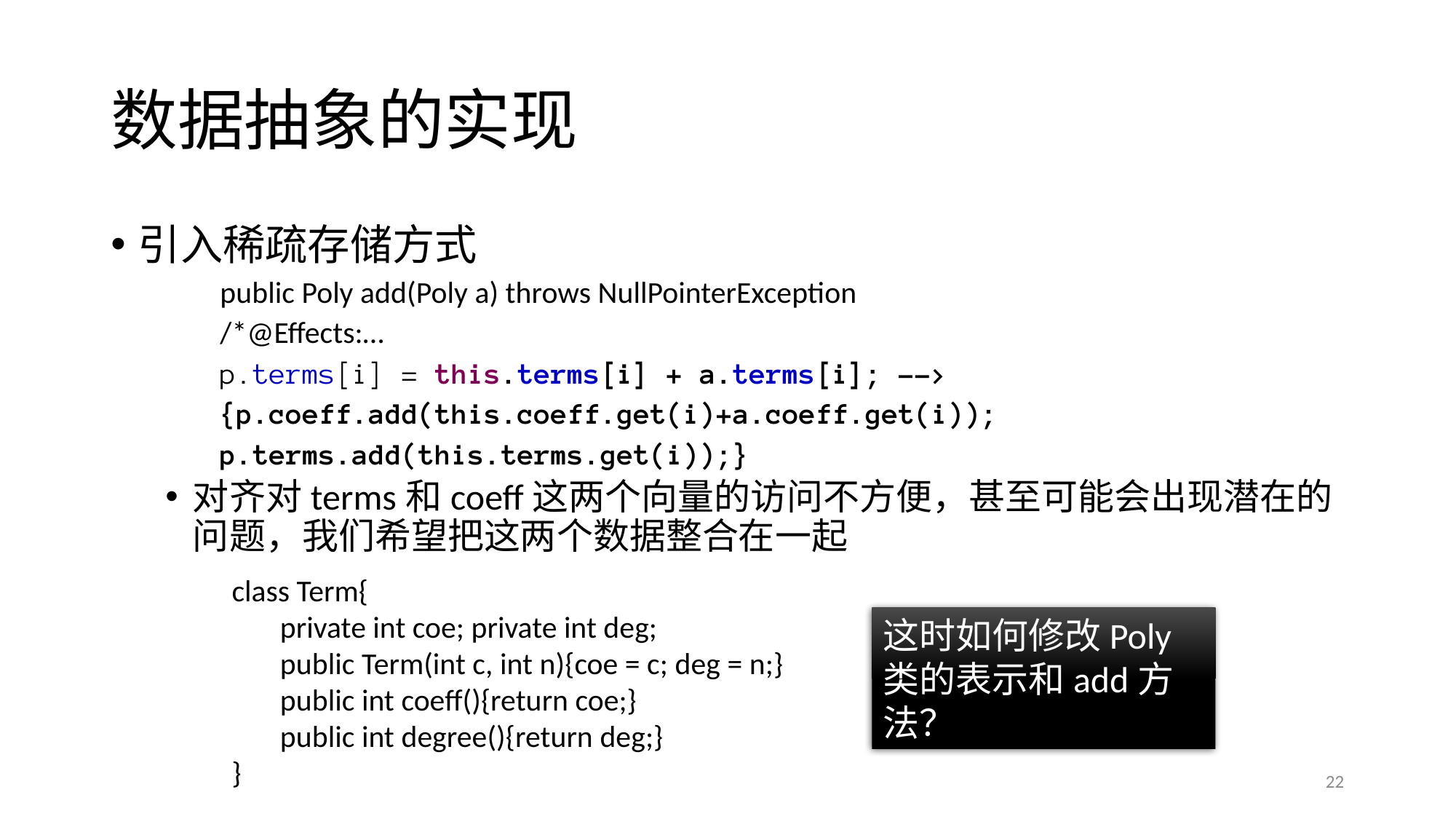

# 数据抽象的实现
引入稀疏存储方式
public Poly add(Poly a) throws NullPointerException
/*@Effects:…
p.terms[i] = this.terms[i] + a.terms[i]; -->
{p.coeff.add(this.coeff.get(i)+a.coeff.get(i));
p.terms.add(this.terms.get(i));}
对齐对terms和coeff这两个向量的访问不方便，甚至可能会出现潜在的问题，我们希望把这两个数据整合在一起
class Term{
       private int coe; private int deg;
       public Term(int c, int n){coe = c; deg = n;}
       public int coeff(){return coe;}
       public int degree(){return deg;}
}
这时如何修改Poly类的表示和add方法？
22